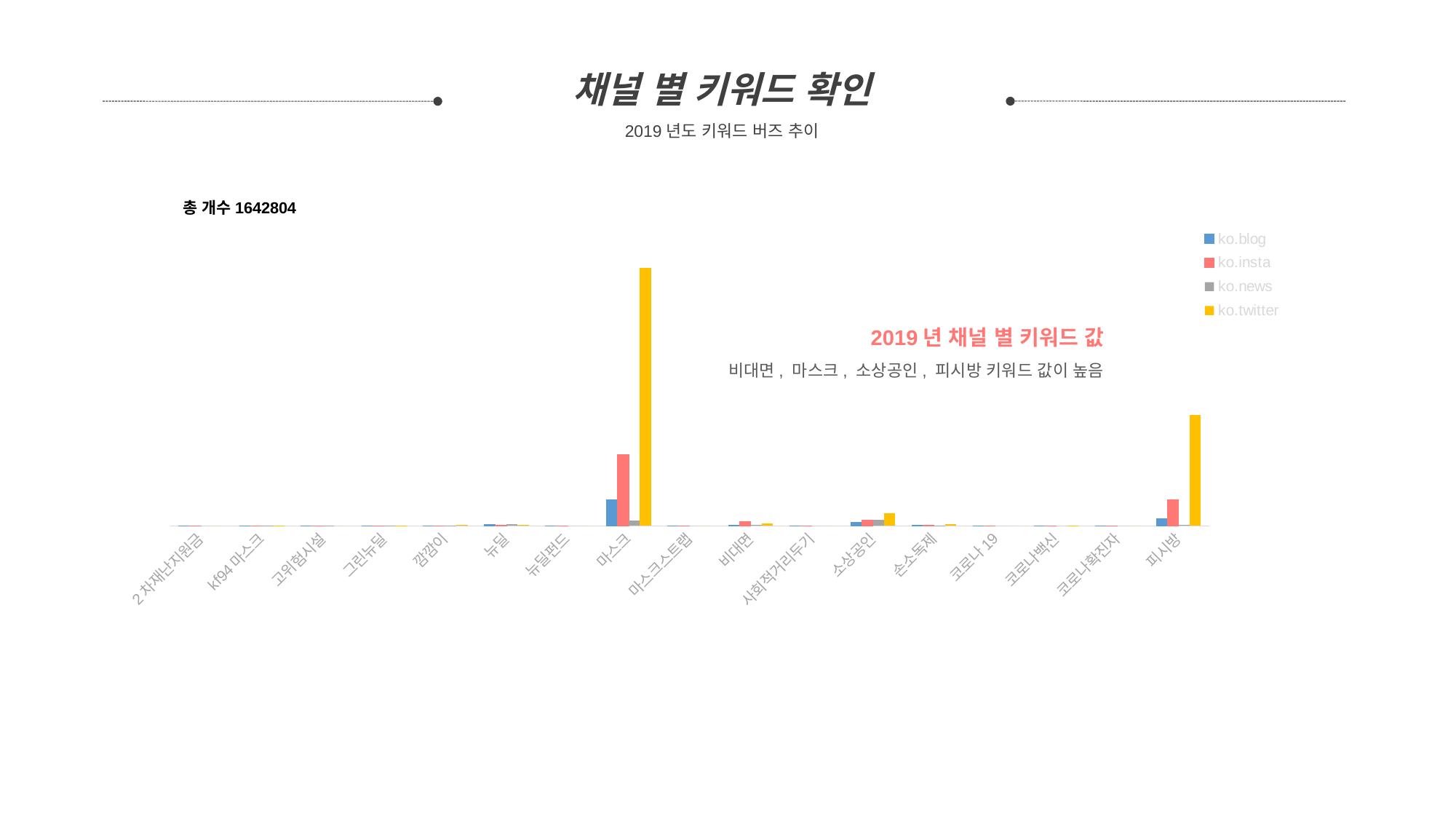

채널 별 키워드 확인
2019년도 키워드 버즈 추이
총 개수1642804

### Chart

| Category | ko.blog | ko.insta | ko.news | ko.twitter |
|---|---|---|---|---|
| 2차재난지원금 | 0.0 | 0.0 | 0.0 | 0.0 |
| kf94마스크 | 131.0 | 281.0 | 4.0 | 15.0 |
| 고위험시설 | 1.0 | 0.0 | 3.0 | 0.0 |
| 그린뉴딜 | 4.0 | 1.0 | 17.0 | 4.0 |
| 깜깜이 | 354.0 | 270.0 | 552.0 | 1589.0 |
| 뉴딜 | 1744.0 | 970.0 | 2325.0 | 1108.0 |
| 뉴딜펀드 | 0.0 | 0.0 | 0.0 | 0.0 |
| 마스크 | 38562.0 | 106305.0 | 7515.0 | 383424.0 |
| 마스크스트랩 | 10.0 | 72.0 | 0.0 | 0.0 |
| 비대면 | 1189.0 | 6239.0 | 1791.0 | 3494.0 |
| 사회적거리두기 | 0.0 | 0.0 | 0.0 | 0.0 |
| 소상공인 | 5433.0 | 8746.0 | 9573.0 | 19150.0 |
| 손소독제 | 762.0 | 1041.0 | 51.0 | 2328.0 |
| 코로나19 | 4.0 | 1.0 | 0.0 | 0.0 |
| 코로나백신 | 56.0 | 14.0 | 0.0 | 2.0 |
| 코로나확진자 | 0.0 | 0.0 | 0.0 | 0.0 |
| 피시방 | 10858.0 | 38598.0 | 1976.0 | 164835.0 |
2019년 채널 별 키워드 값
비대면, 마스크, 소상공인, 피시방 키워드 값이 높음